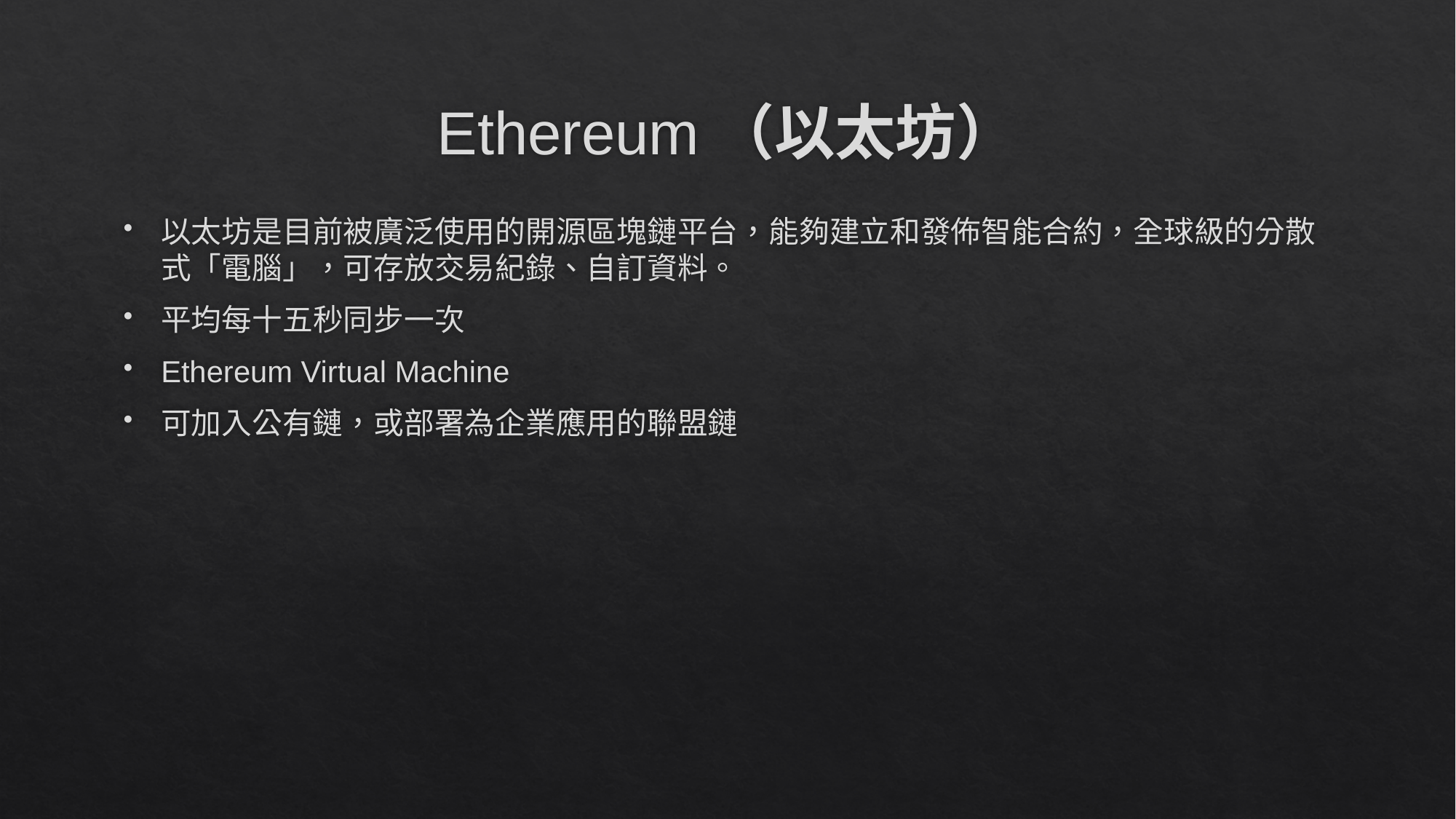

# Ethereum（以太坊）
以太坊是目前被廣泛使用的開源區塊鏈平台，能夠建立和發佈智能合約，全球級的分散式「電腦」，可存放交易紀錄、自訂資料。
平均每十五秒同步一次
Ethereum Virtual Machine
可加入公有鏈，或部署為企業應用的聯盟鏈